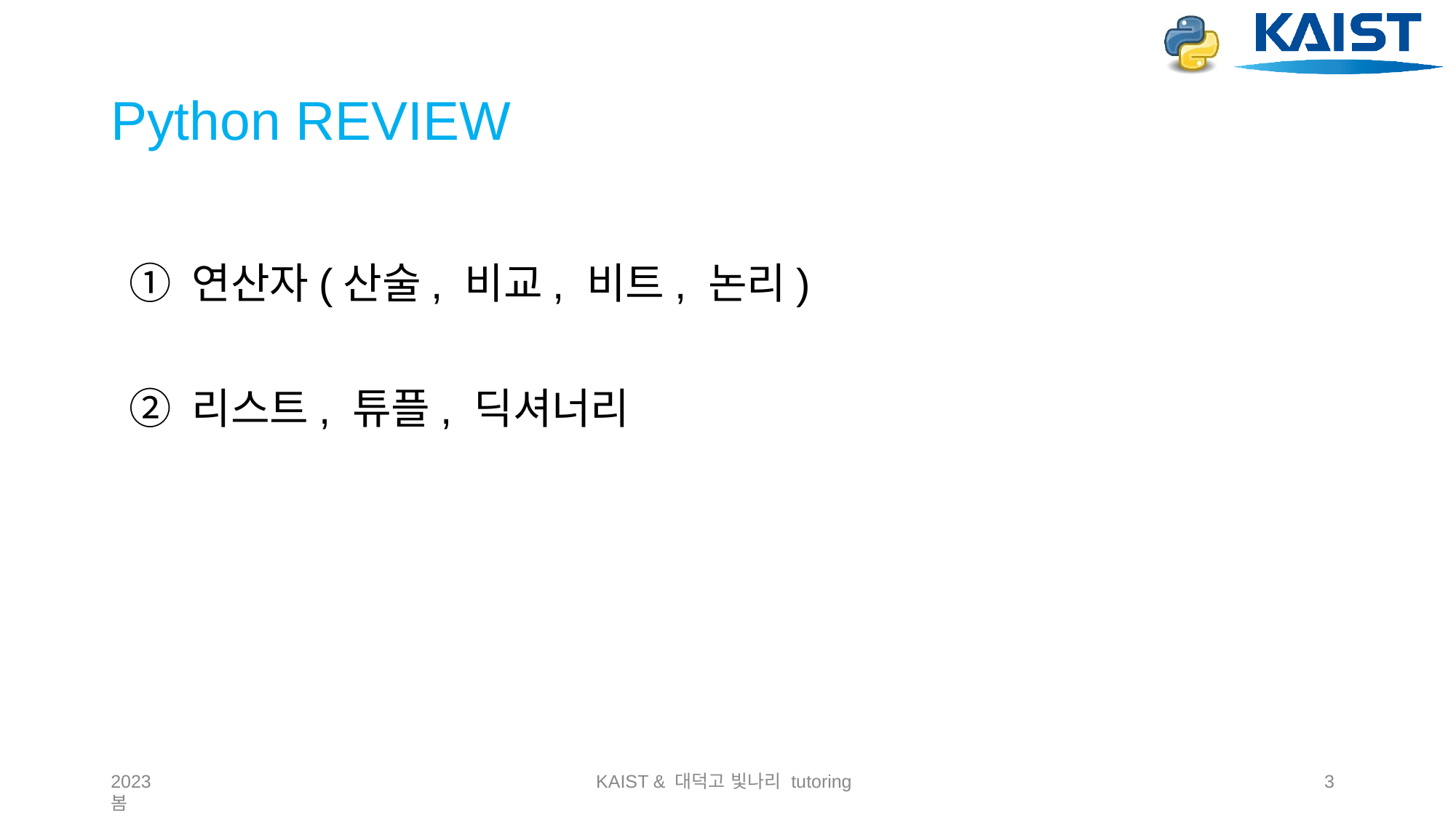

# Python REVIEW
①	연산자(산술, 비교, 비트, 논리)

②	리스트, 튜플, 딕셔너리
2023 봄
KAIST & 대덕고 빛나리 tutoring
3